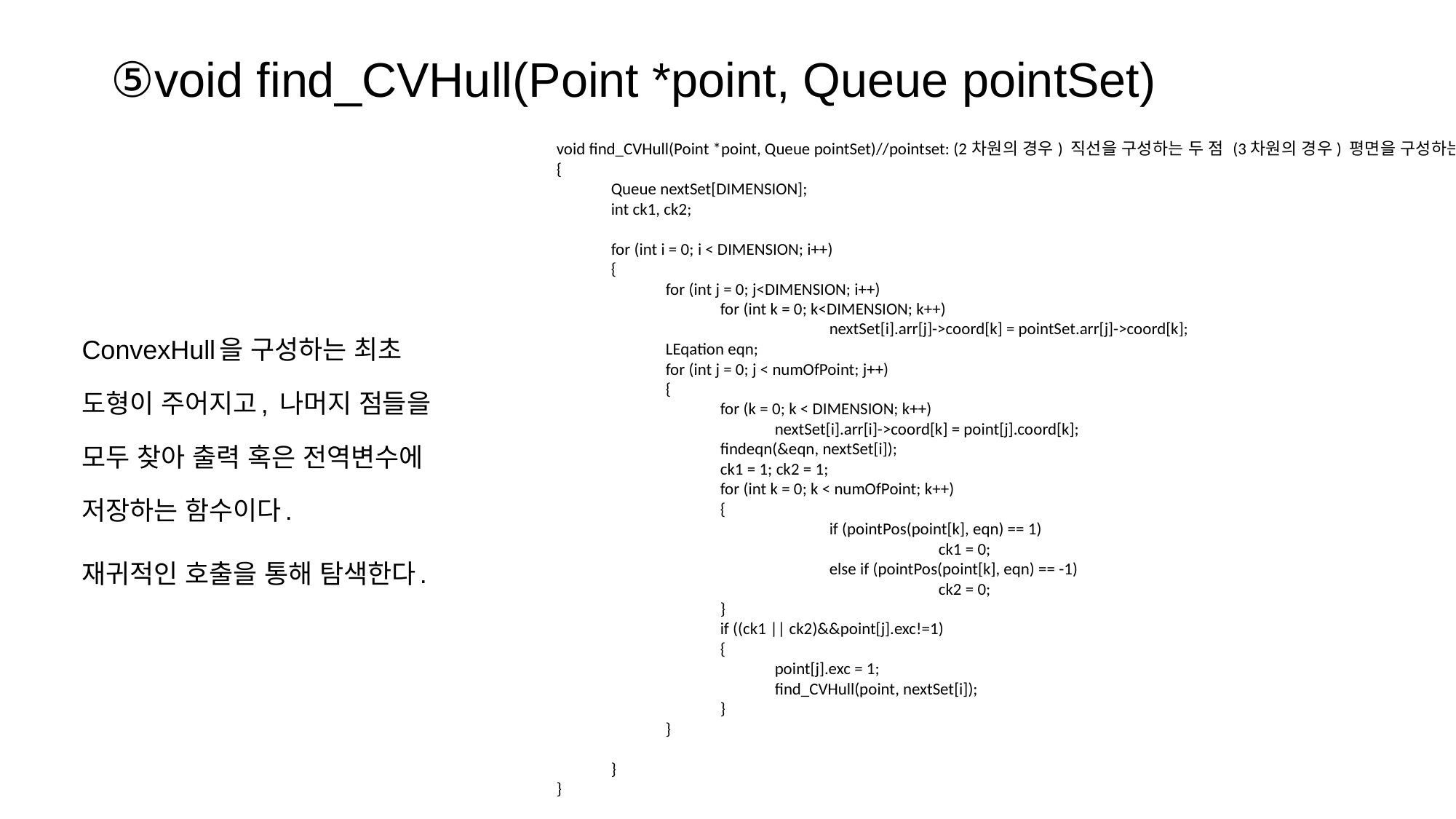

# ⑤void find_CVHull(Point *point, Queue pointSet)
void find_CVHull(Point *point, Queue pointSet)//pointset: (2차원의 경우) 직선을 구성하는 두 점 (3차원의 경우) 평면을 구성하는 세 점
{
Queue nextSet[DIMENSION];
int ck1, ck2;

for (int i = 0; i < DIMENSION; i++)
{
for (int j = 0; j<DIMENSION; i++)
for (int k = 0; k<DIMENSION; k++)
	nextSet[i].arr[j]->coord[k] = pointSet.arr[j]->coord[k];
LEqation eqn;
for (int j = 0; j < numOfPoint; j++)
{
for (k = 0; k < DIMENSION; k++)
nextSet[i].arr[i]->coord[k] = point[j].coord[k];
findeqn(&eqn, nextSet[i]);
ck1 = 1; ck2 = 1;
for (int k = 0; k < numOfPoint; k++)
{
	if (pointPos(point[k], eqn) == 1)
		ck1 = 0;
	else if (pointPos(point[k], eqn) == -1)
		ck2 = 0;
}
if ((ck1 || ck2)&&point[j].exc!=1)
{
point[j].exc = 1;
find_CVHull(point, nextSet[i]);
}
}

}
}
ConvexHull을 구성하는 최초 도형이 주어지고, 나머지 점들을 모두 찾아 출력 혹은 전역변수에 저장하는 함수이다.
재귀적인 호출을 통해 탐색한다.